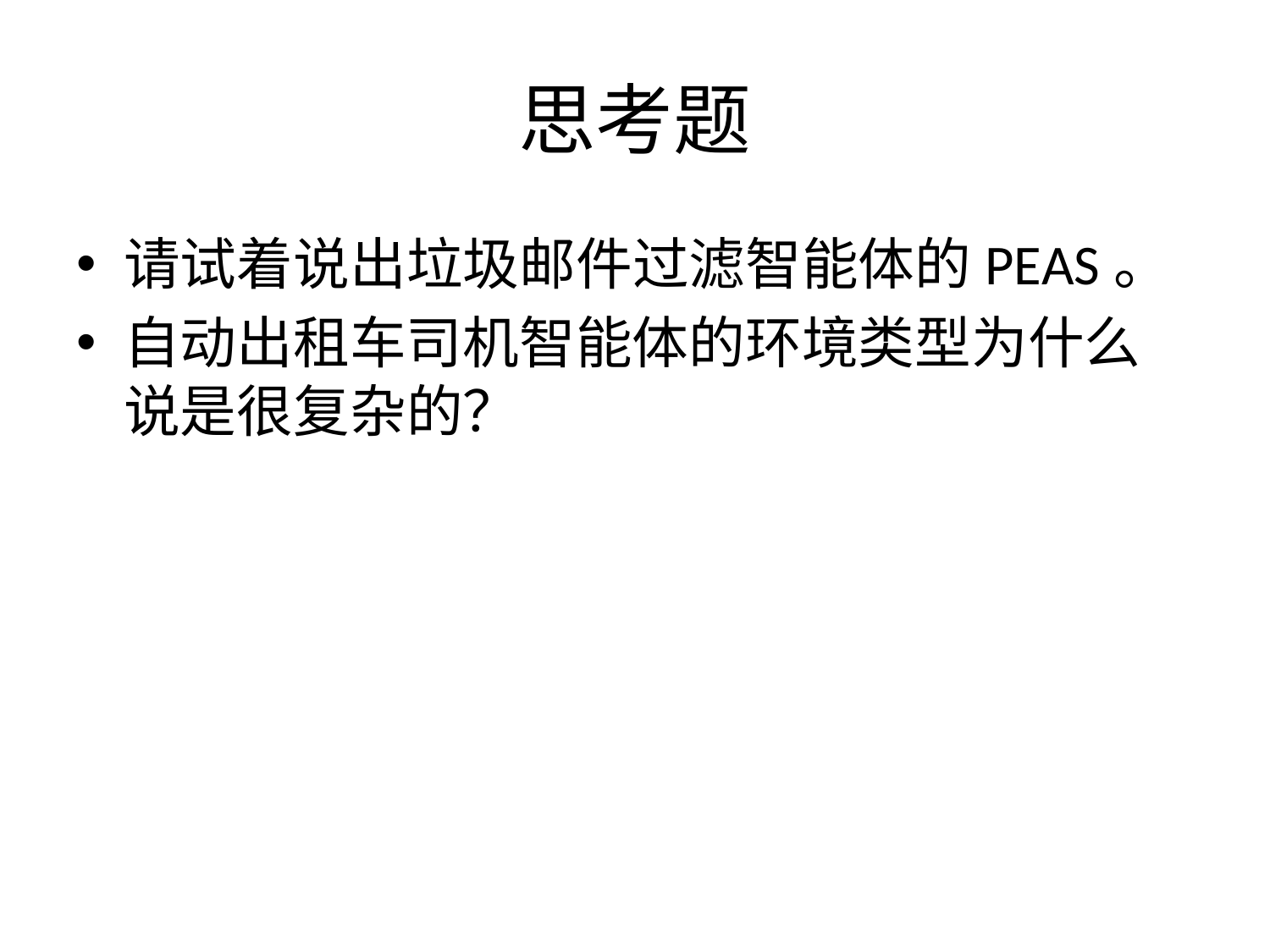

# 思考题
请试着说出垃圾邮件过滤智能体的PEAS。
自动出租车司机智能体的环境类型为什么说是很复杂的？